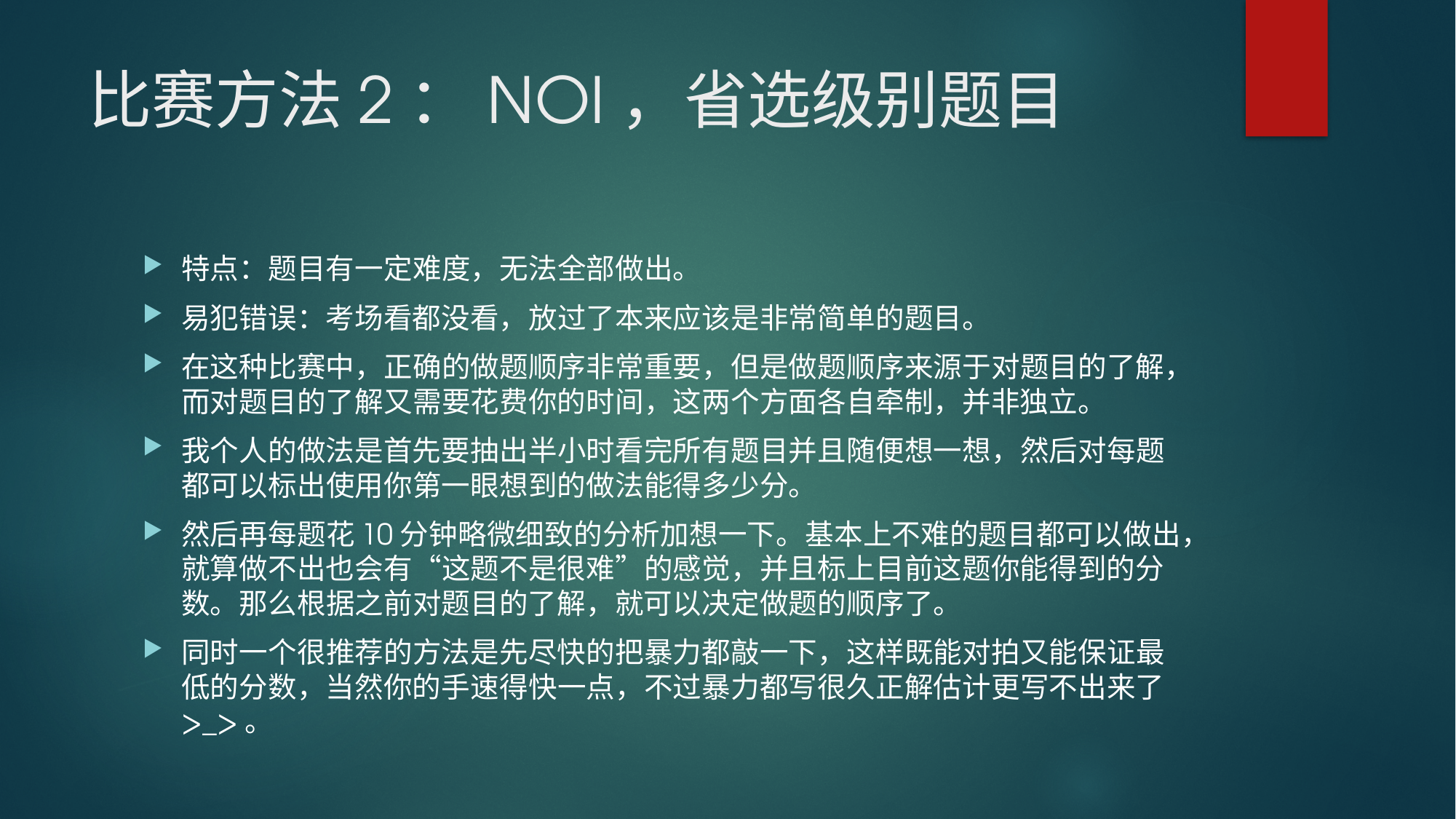

# 比赛方法2：NOI，省选级别题目
特点：题目有一定难度，无法全部做出。
易犯错误：考场看都没看，放过了本来应该是非常简单的题目。
在这种比赛中，正确的做题顺序非常重要，但是做题顺序来源于对题目的了解，而对题目的了解又需要花费你的时间，这两个方面各自牵制，并非独立。
我个人的做法是首先要抽出半小时看完所有题目并且随便想一想，然后对每题都可以标出使用你第一眼想到的做法能得多少分。
然后再每题花10分钟略微细致的分析加想一下。基本上不难的题目都可以做出，就算做不出也会有“这题不是很难”的感觉，并且标上目前这题你能得到的分数。那么根据之前对题目的了解，就可以决定做题的顺序了。
同时一个很推荐的方法是先尽快的把暴力都敲一下，这样既能对拍又能保证最低的分数，当然你的手速得快一点，不过暴力都写很久正解估计更写不出来了>_>。